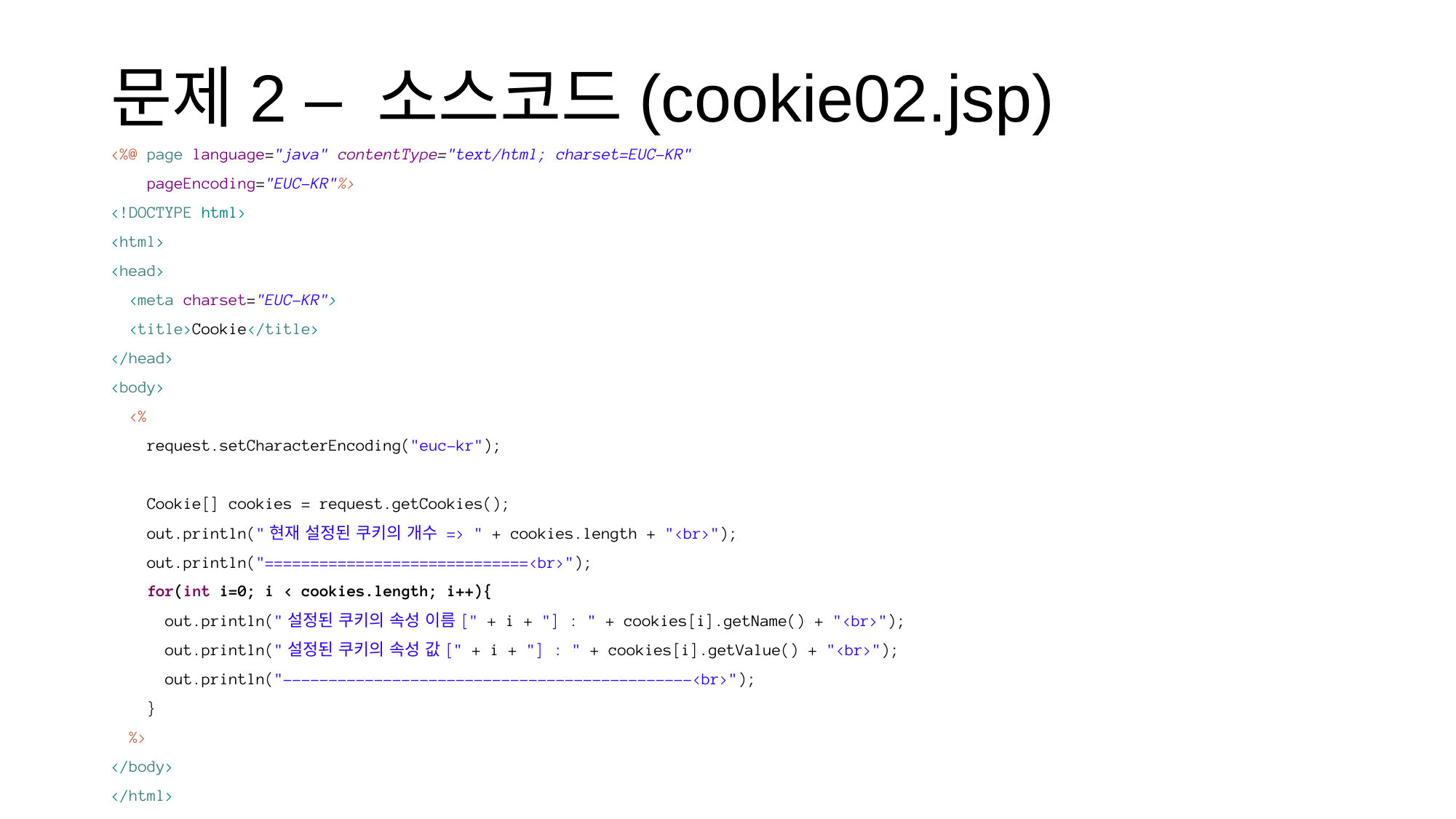

# 문제2 – 소스코드(cookie02.jsp)
<%@ page language="java" contentType="text/html; charset=EUC-KR"
    pageEncoding="EUC-KR"%>
<!DOCTYPE html>
<html>
<head>
  <meta charset="EUC-KR">
  <title>Cookie</title>
</head>
<body>
  <%
    request.setCharacterEncoding("euc-kr");

    Cookie[] cookies = request.getCookies();
    out.println("현재 설정된 쿠키의 개수 => " + cookies.length + "<br>");
    out.println("=============================<br>");
    for(int i=0; i < cookies.length; i++){
      out.println("설정된 쿠키의 속성 이름[" + i + "] : " + cookies[i].getName() + "<br>");
      out.println("설정된 쿠키의 속성 값[" + i + "] : " + cookies[i].getValue() + "<br>");
      out.println("---------------------------------------------<br>");
    }
  %>
</body>
</html>